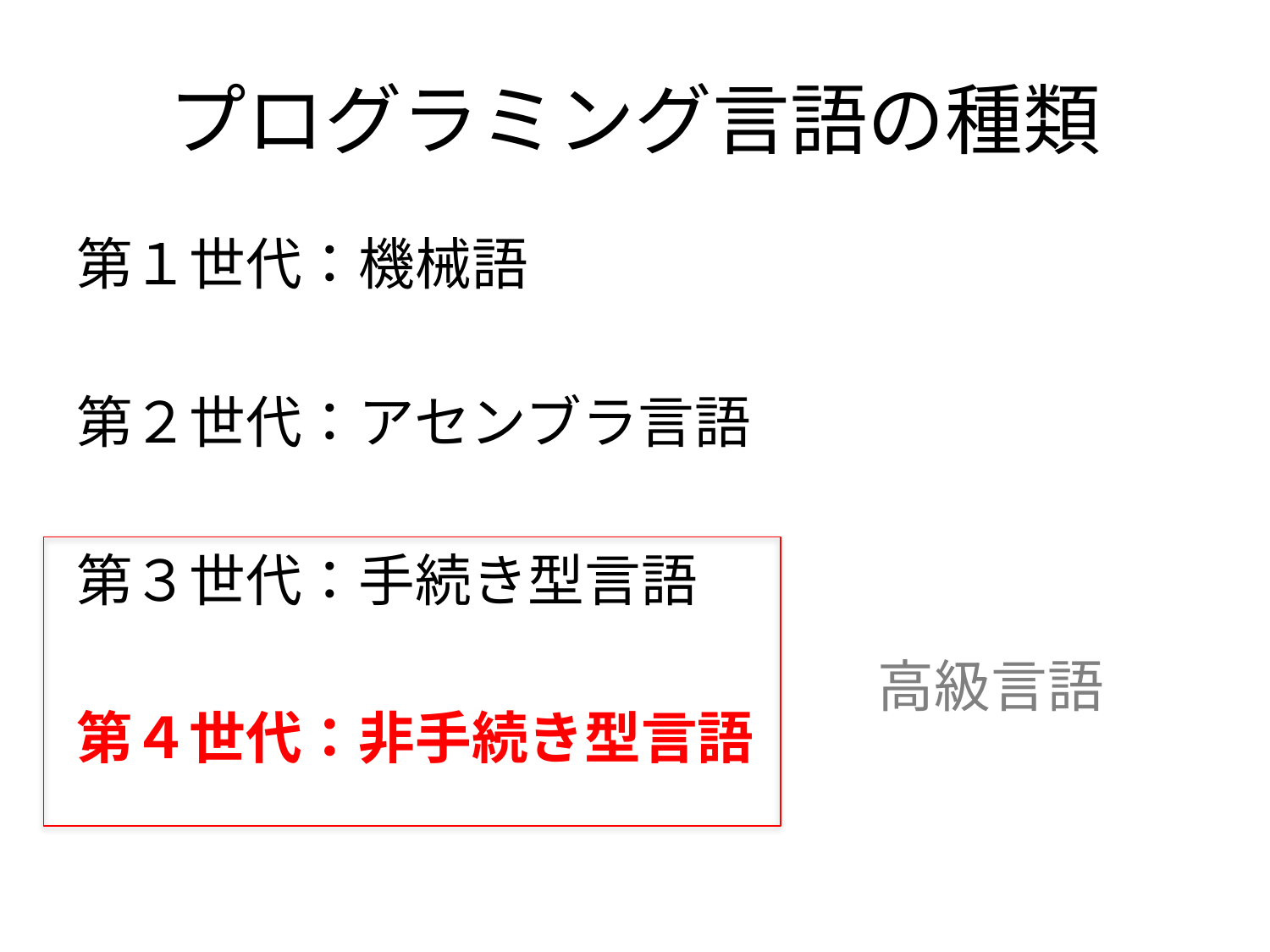

# プログラミング言語の種類
第１世代：機械語

第２世代：アセンブラ言語

第３世代：手続き型言語

第４世代：非手続き型言語

高級言語